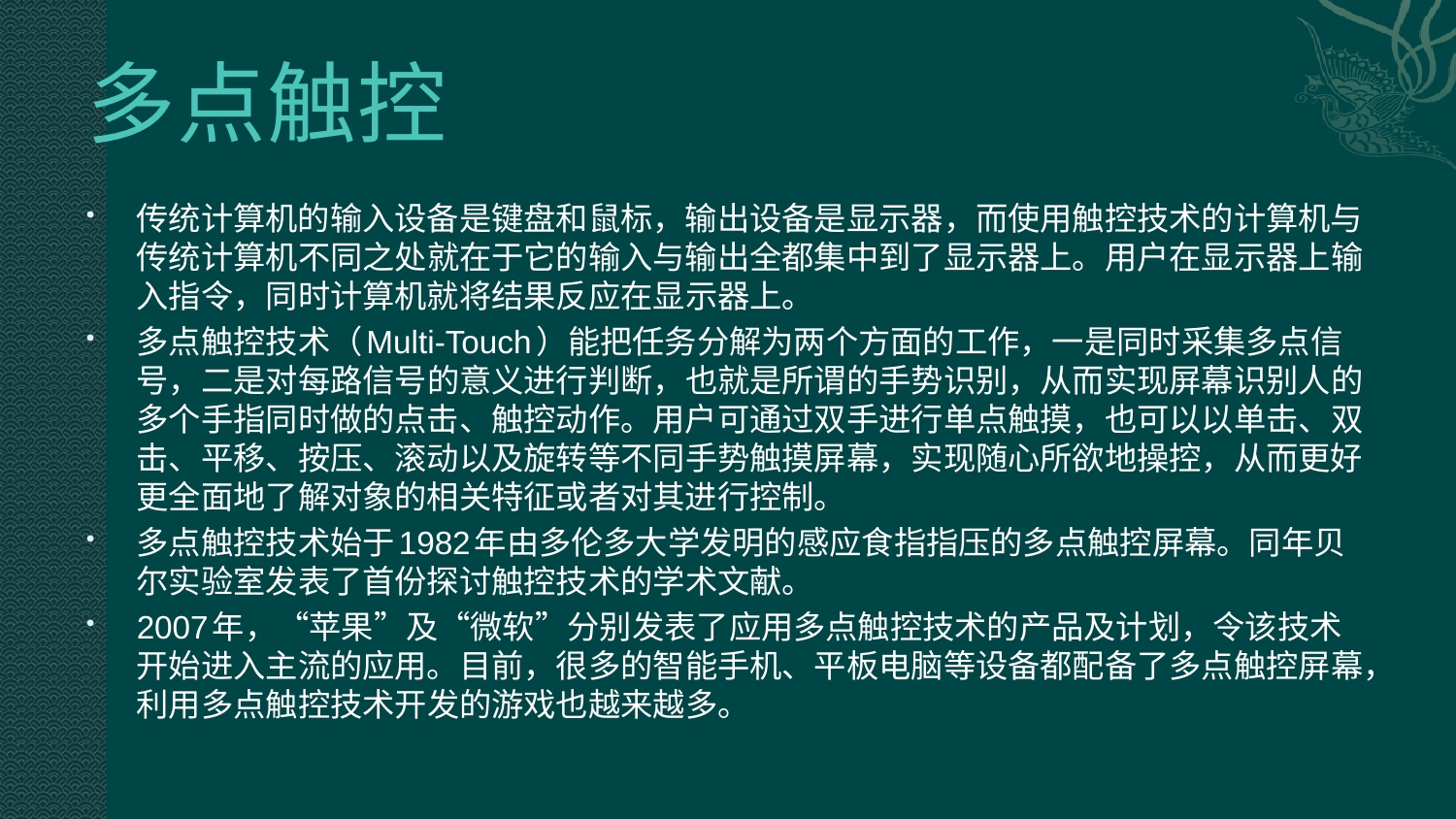

# 多点触控
传统计算机的输入设备是键盘和鼠标，输出设备是显示器，而使用触控技术的计算机与传统计算机不同之处就在于它的输入与输出全都集中到了显示器上。用户在显示器上输入指令，同时计算机就将结果反应在显示器上。
多点触控技术（Multi-Touch）能把任务分解为两个方面的工作，一是同时采集多点信号，二是对每路信号的意义进行判断，也就是所谓的手势识别，从而实现屏幕识别人的多个手指同时做的点击、触控动作。用户可通过双手进行单点触摸，也可以以单击、双击、平移、按压、滚动以及旋转等不同手势触摸屏幕，实现随心所欲地操控，从而更好更全面地了解对象的相关特征或者对其进行控制。
多点触控技术始于1982年由多伦多大学发明的感应食指指压的多点触控屏幕。同年贝尔实验室发表了首份探讨触控技术的学术文献。
2007年，“苹果”及“微软”分别发表了应用多点触控技术的产品及计划，令该技术开始进入主流的应用。目前，很多的智能手机、平板电脑等设备都配备了多点触控屏幕，利用多点触控技术开发的游戏也越来越多。